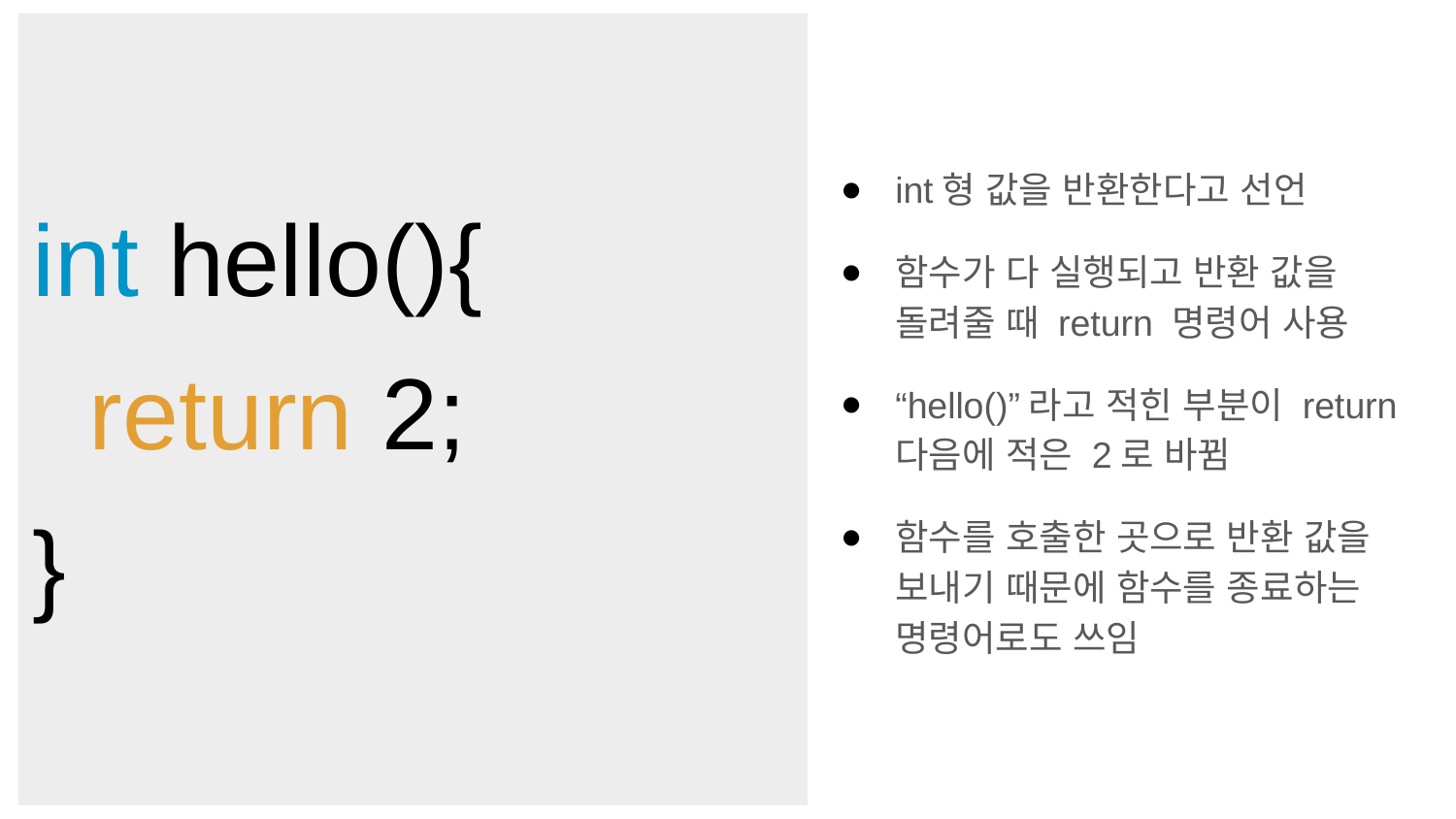

int형 값을 반환한다고 선언
함수가 다 실행되고 반환 값을 돌려줄 때 return 명령어 사용
“hello()”라고 적힌 부분이 return 다음에 적은 2로 바뀜
함수를 호출한 곳으로 반환 값을 보내기 때문에 함수를 종료하는 명령어로도 쓰임
int hello(){
  return 2;
}